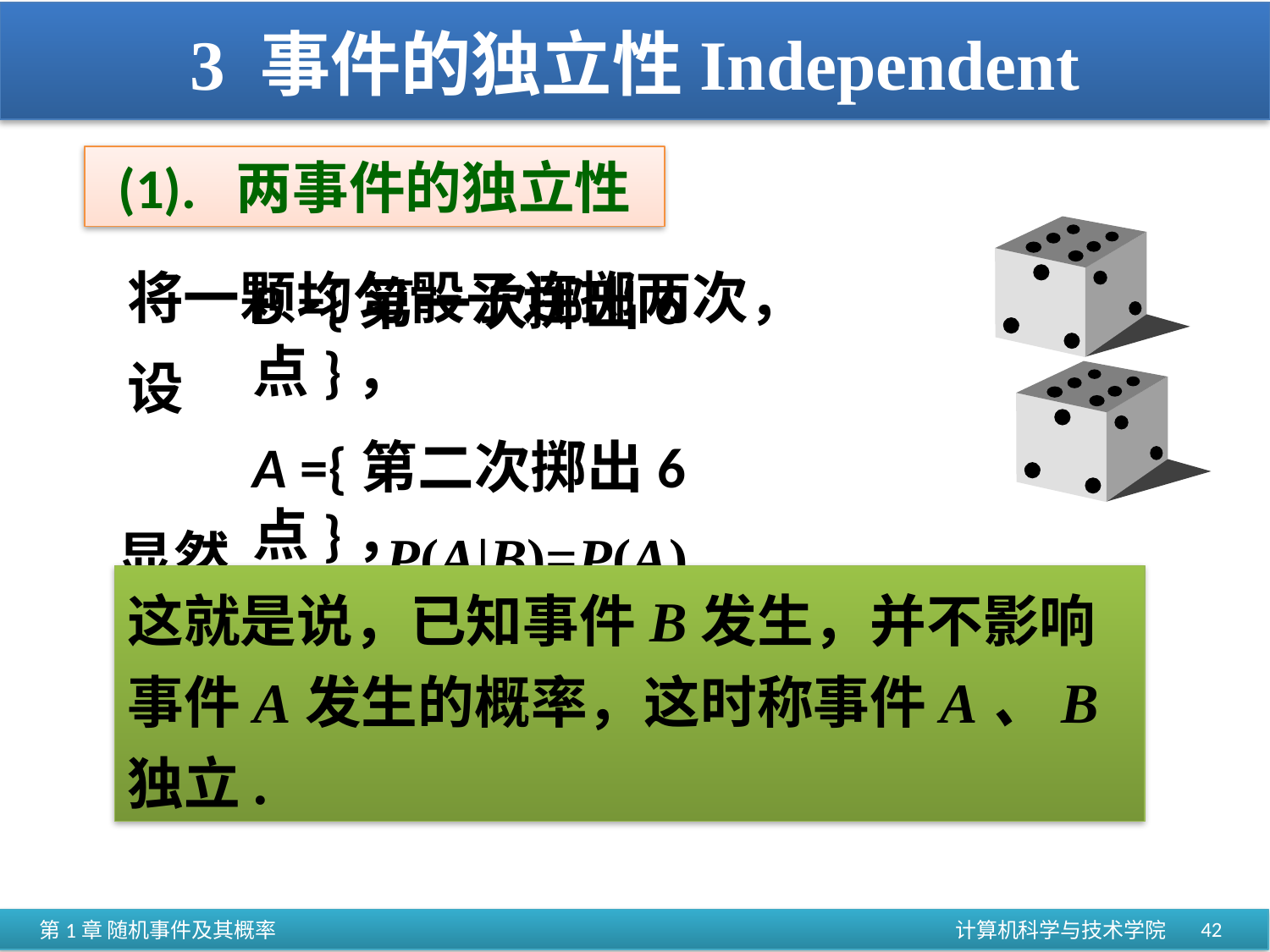

# 3 事件的独立性Independent
(1).  两事件的独立性

将一颗均匀骰子连掷两次，
B ={第一次掷出6点}，
A ={第二次掷出6点}，
设
显然           P(A|B)=P(A)
这就是说，已知事件B发生，并不影响事件A发生的概率，这时称事件A、B独立.